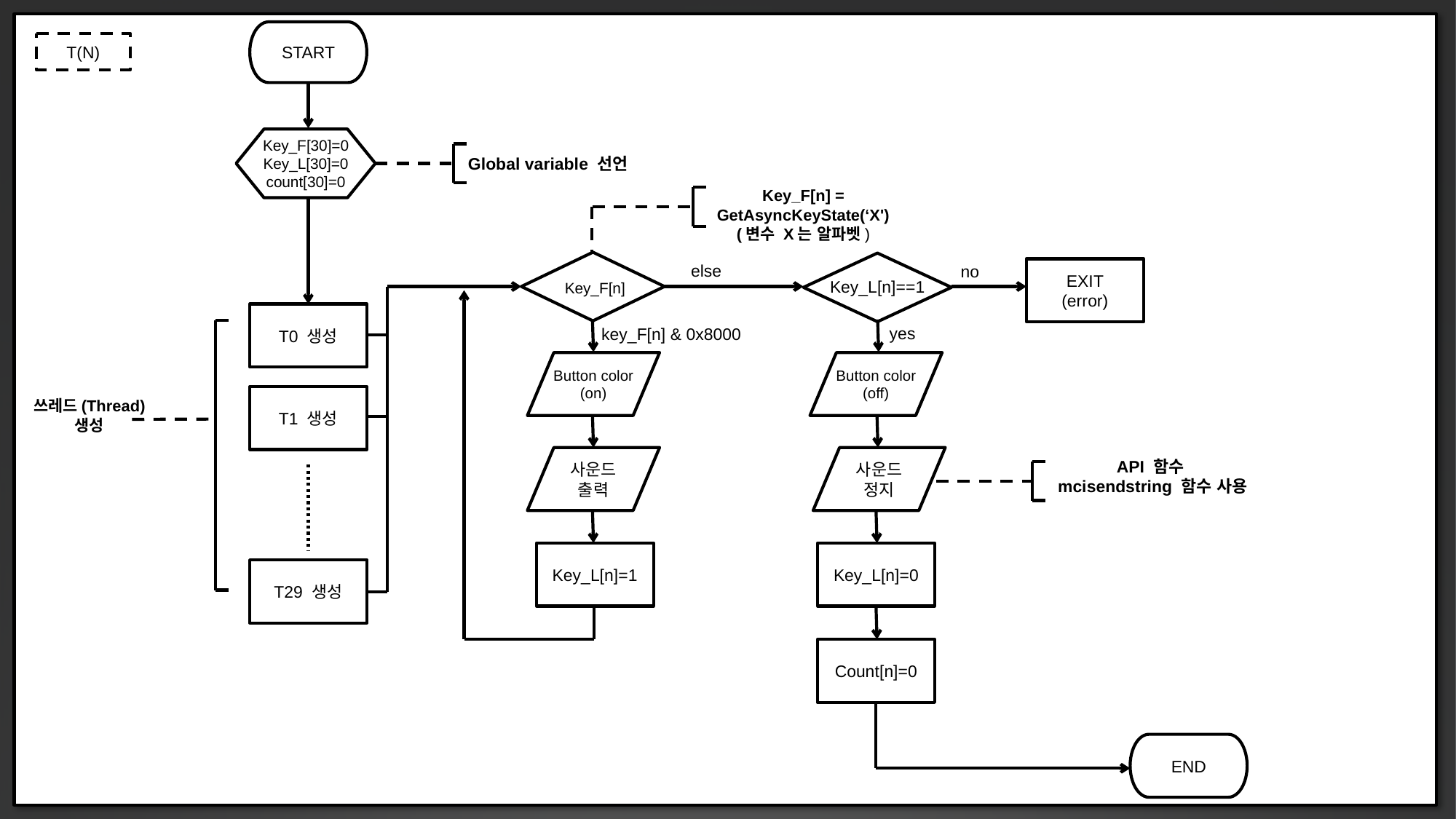

START
T(N)
Key_F[30]=0
Key_L[30]=0
count[30]=0
Global variable 선언

Key_F[n] = GetAsyncKeyState(‘X')
(변수 X는 알파벳)

Key_F[n]

else
no
EXIT
(error)
Key_L[n]==1
T0 생성
yes
key_F[n] & 0x8000

Button color
(on)
Button color
(off)
쓰레드(Thread)
생성
T1 생성
API 함수
 mcisendstring 함수 사용

사운드
출력
사운드
정지
Key_L[n]=1
Key_L[n]=0
T29 생성
Count[n]=0
END